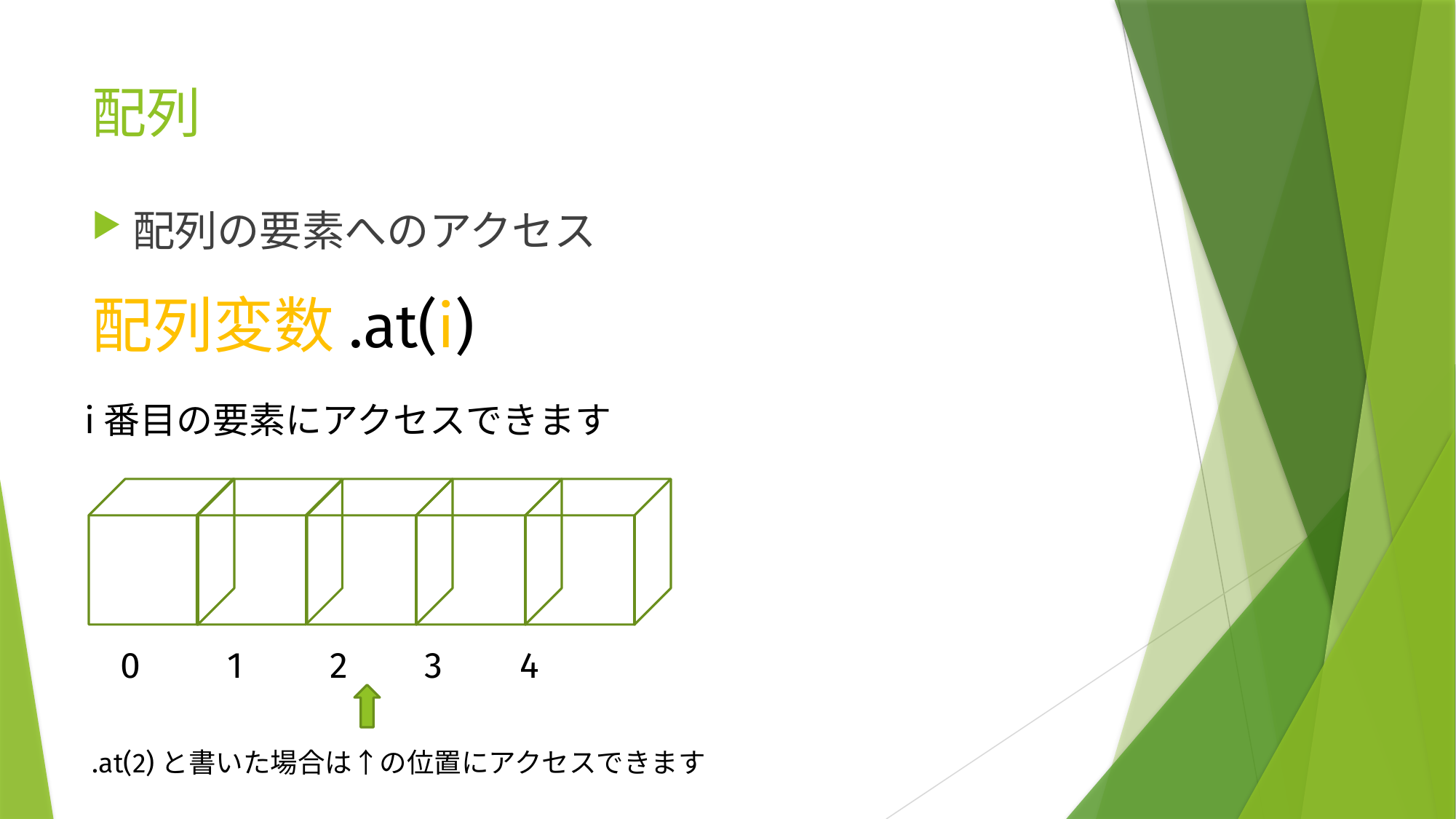

# 配列
配列の要素へのアクセス
配列変数.at(i)
i番目の要素にアクセスできます

0         1         2        3        4

.at(2)と書いた場合は↑の位置にアクセスできます